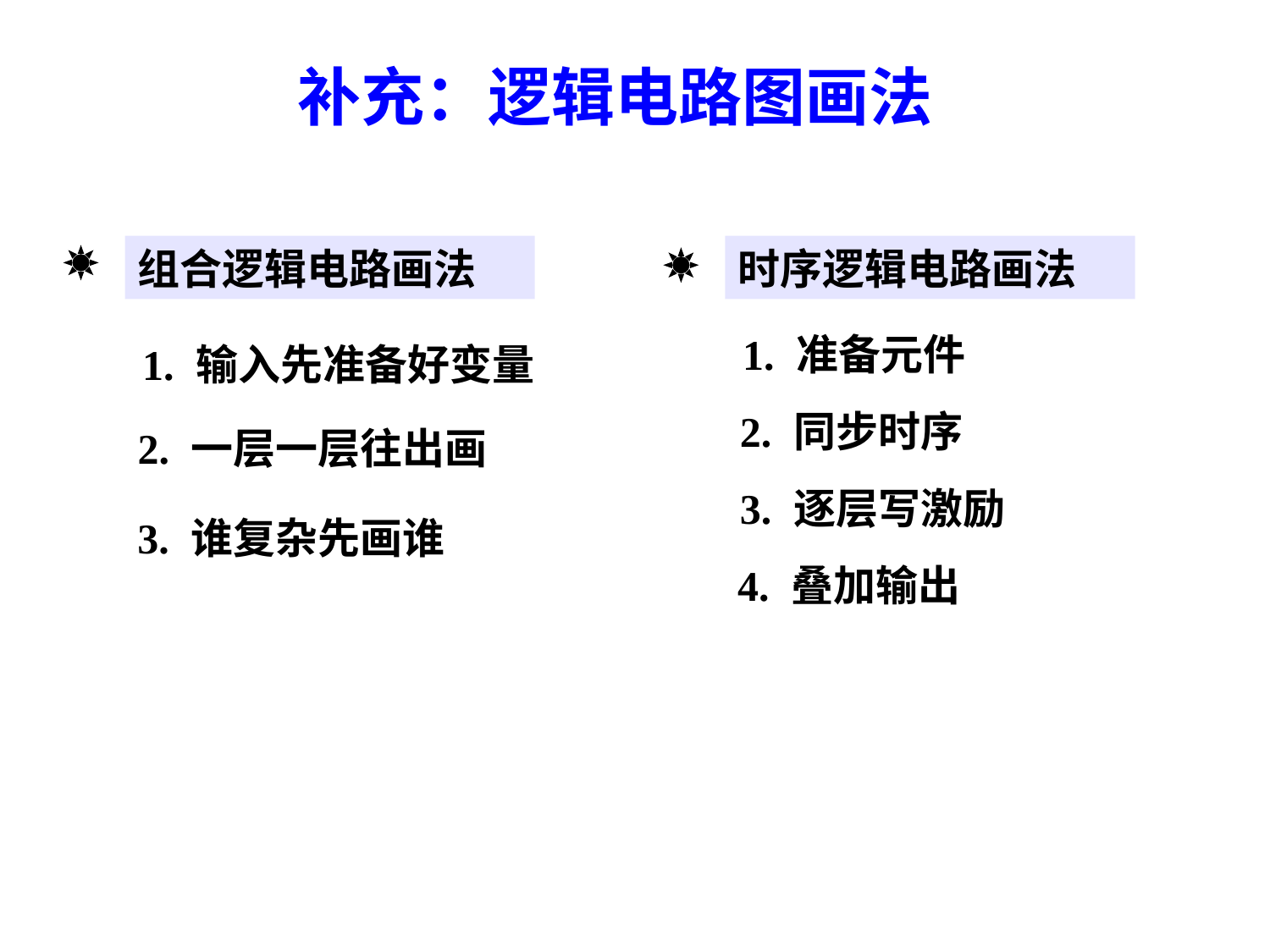

# 补充：逻辑电路图画法
组合逻辑电路画法
时序逻辑电路画法

1. 准备元件
1. 输入先准备好变量
2. 同步时序
2. 一层一层往出画
3. 逐层写激励
3. 谁复杂先画谁
4. 叠加输出